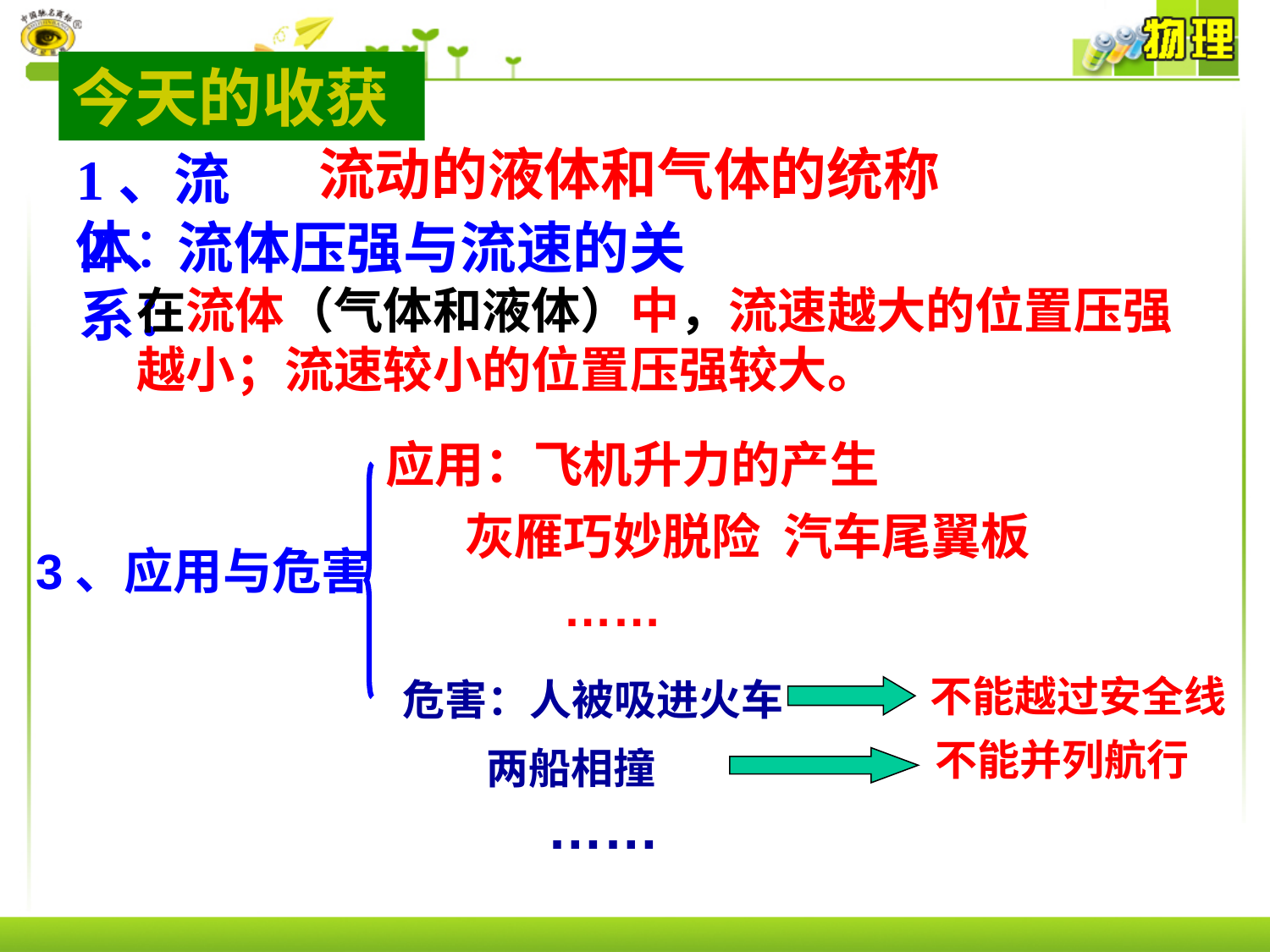

今天的收获
流动的液体和气体的统称
1、流体：
2、流体压强与流速的关系：
在流体（气体和液体）中，流速越大的位置压强越小；流速较小的位置压强较大。
应用：飞机升力的产生
      灰雁巧妙脱险  汽车尾翼板
      ……

3、应用与危害

不能越过安全线
危害：人被吸进火车

不能并列航行
  两船相撞

……